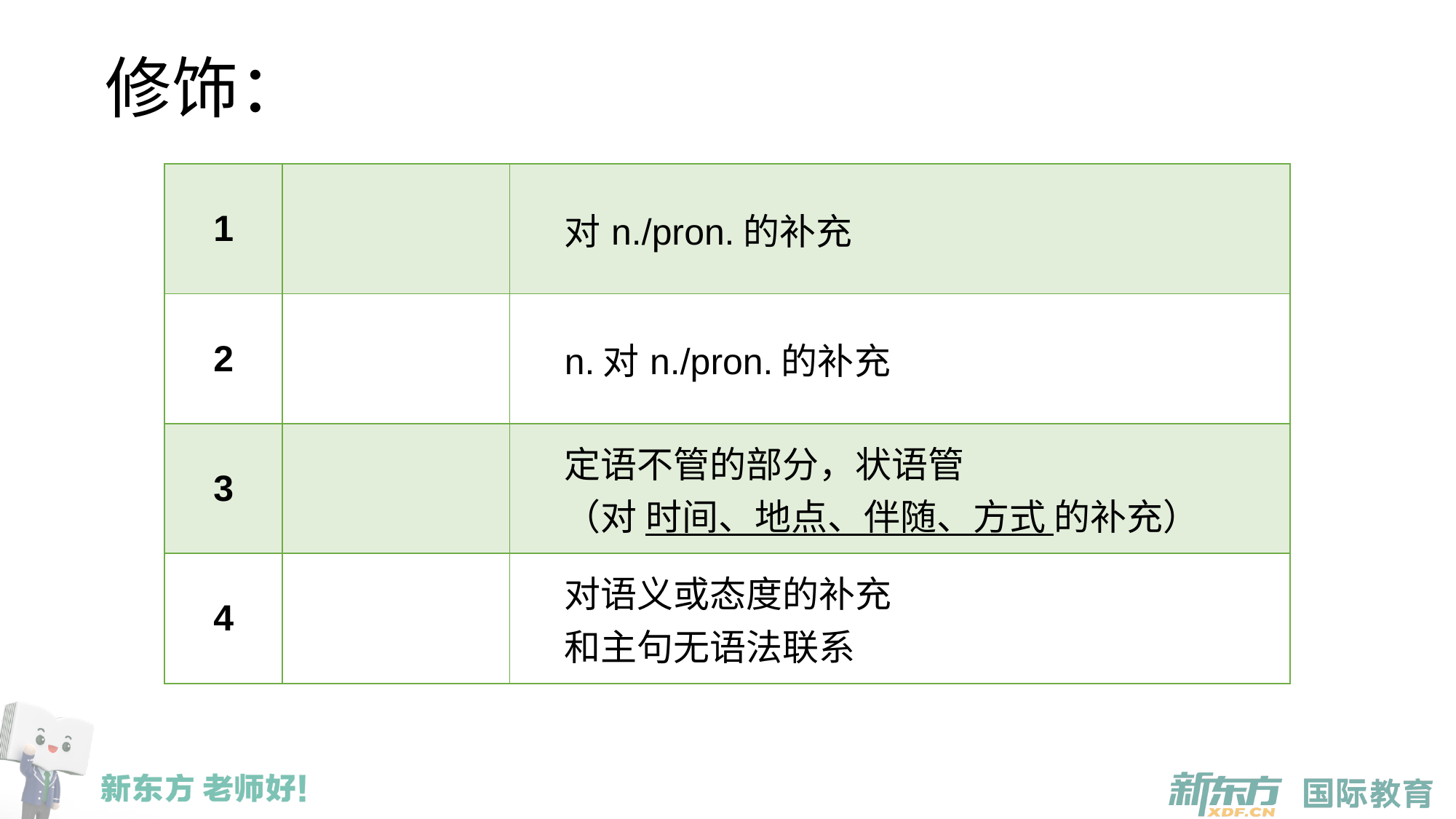

# 修饰：
| 1 |  | 对n./pron.的补充 |
| --- | --- | --- |
| 2 |  | n.对n./pron.的补充 |
| 3 |  | 定语不管的部分，状语管 （对 时间、地点、伴随、方式 的补充） |
| 4 |  | 对语义或态度的补充 和主句无语法联系 |